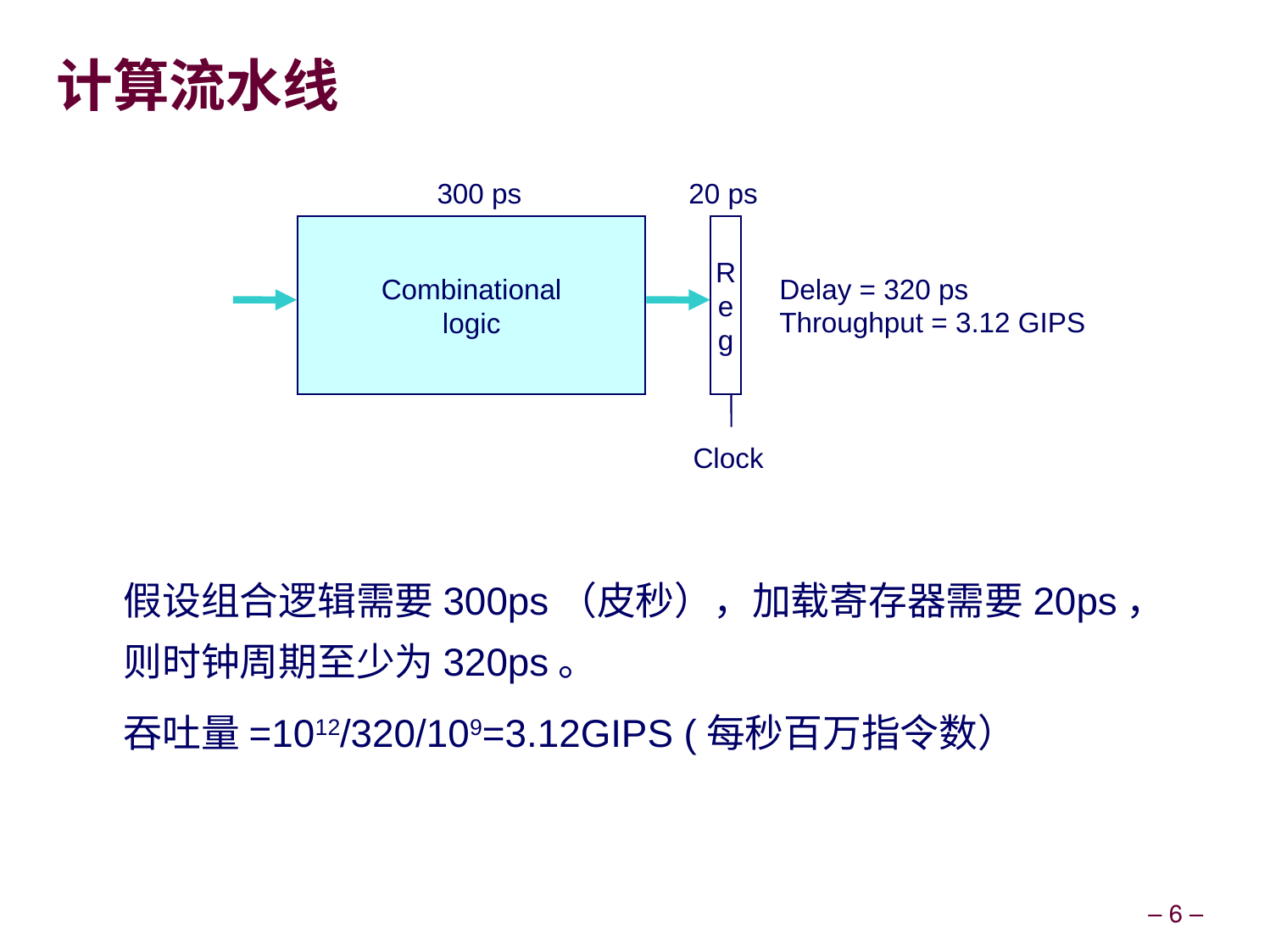

# 计算流水线
300 ps
20 ps
Combinational
logic
R
e
g
Delay = 320 ps
Throughput = 3.12 GIPS

Clock
假设组合逻辑需要300ps（皮秒），加载寄存器需要20ps，则时钟周期至少为320ps。
吞吐量=1012/320/109=3.12GIPS (每秒百万指令数）